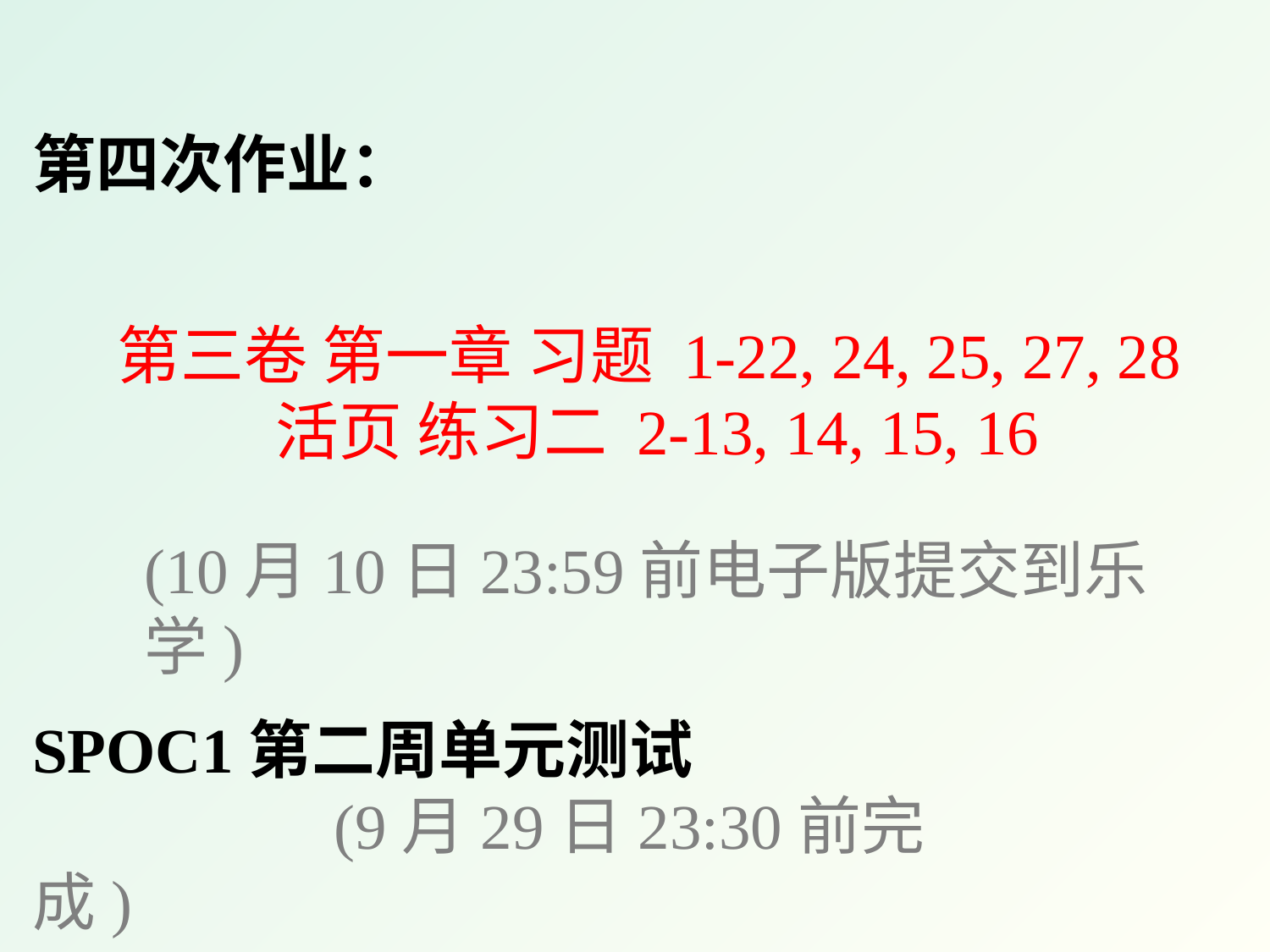

第四次作业：
第三卷 第一章 习题 1-22, 24, 25, 27, 28
活页 练习二 2-13, 14, 15, 16
(10月10日23:59前电子版提交到乐学)
SPOC1第二周单元测试
                   (9月29日23:30前完成)